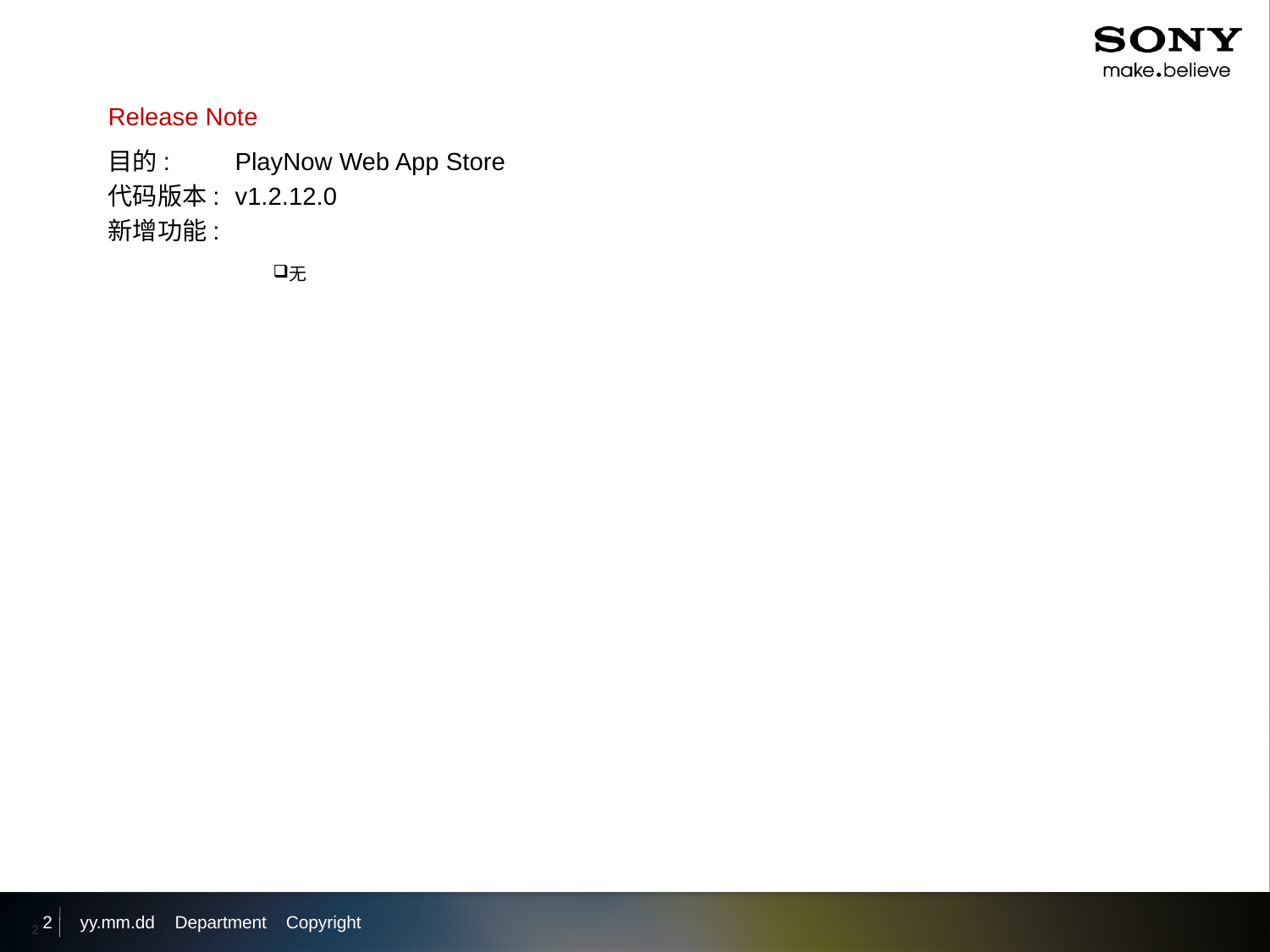

Release Note

目的:     	PlayNow Web App Store
代码版本:	v1.2.12.0
新增功能:
无

2
yy.mm.dd
Department    Copyright